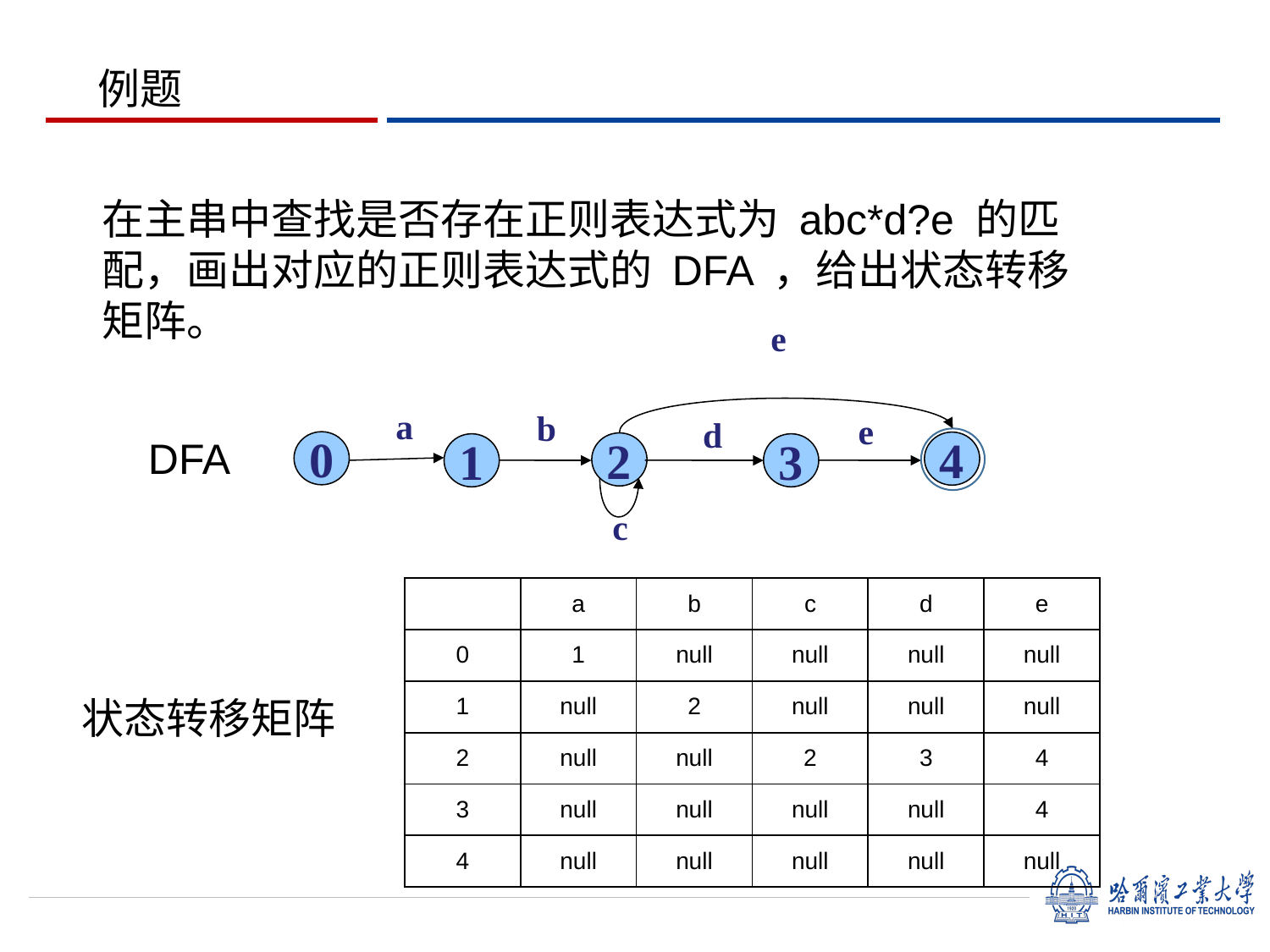

例题
在主串中查找是否存在正则表达式为 abc*d?e 的匹配，画出对应的正则表达式的 DFA ，给出状态转移矩阵。
e
a
b
e
d
DFA

4
0
2
1
3

c
|  | a | b | c | d | e |
| --- | --- | --- | --- | --- | --- |
| 0 | 1 | null | null | null | null |
| 1 | null | 2 | null | null | null |
| 2 | null | null | 2 | 3 | 4 |
| 3 | null | null | null | null | 4 |
| 4 | null | null | null | null | null |
状态转移矩阵